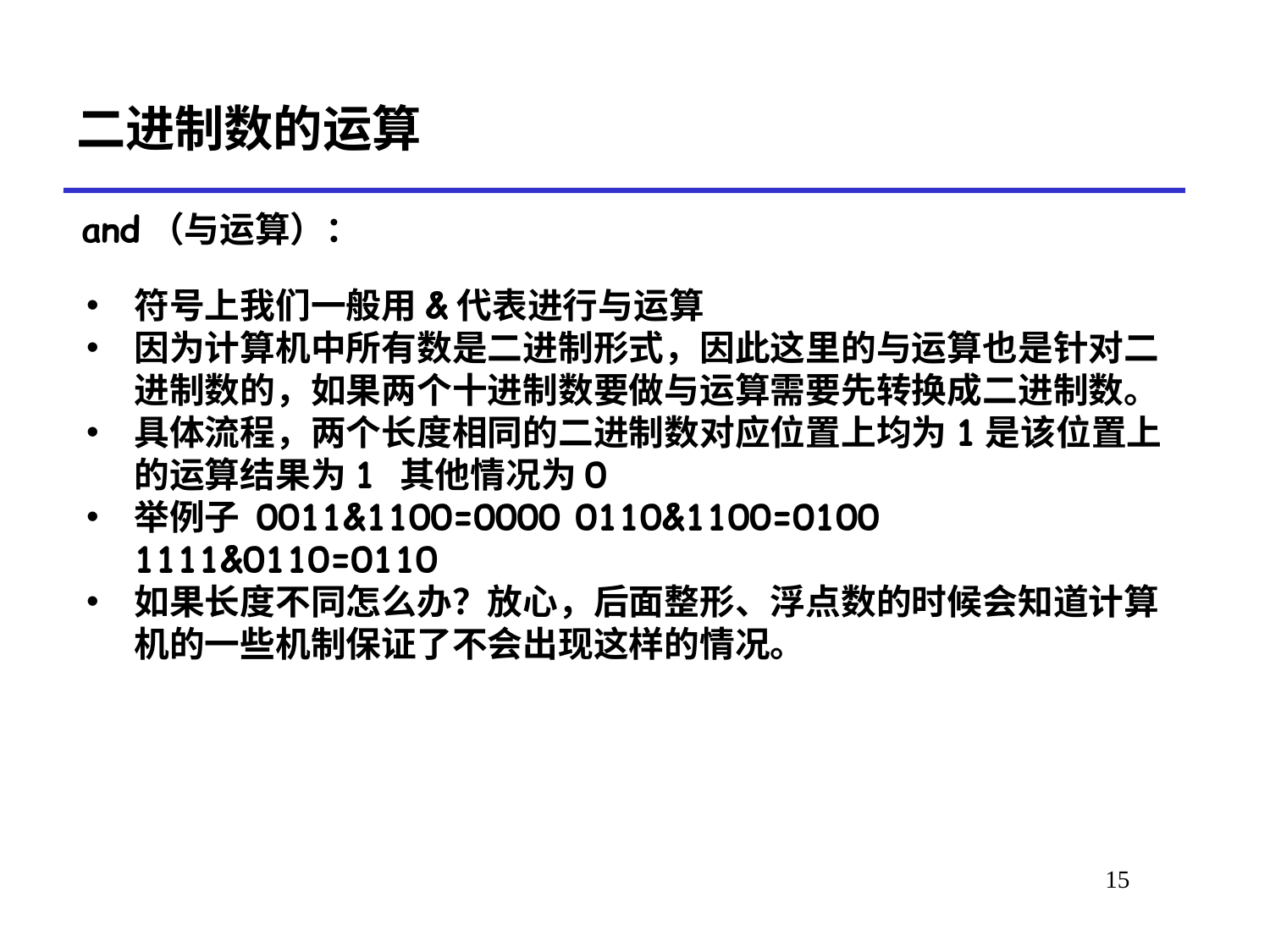

# 二进制数的运算
and（与运算）：
符号上我们一般用&代表进行与运算
因为计算机中所有数是二进制形式，因此这里的与运算也是针对二进制数的，如果两个十进制数要做与运算需要先转换成二进制数。
具体流程，两个长度相同的二进制数对应位置上均为1是该位置上的运算结果为1 其他情况为0
举例子 0011&1100=0000 0110&1100=0100 1111&0110=0110
如果长度不同怎么办？放心，后面整形、浮点数的时候会知道计算机的一些机制保证了不会出现这样的情况。

15